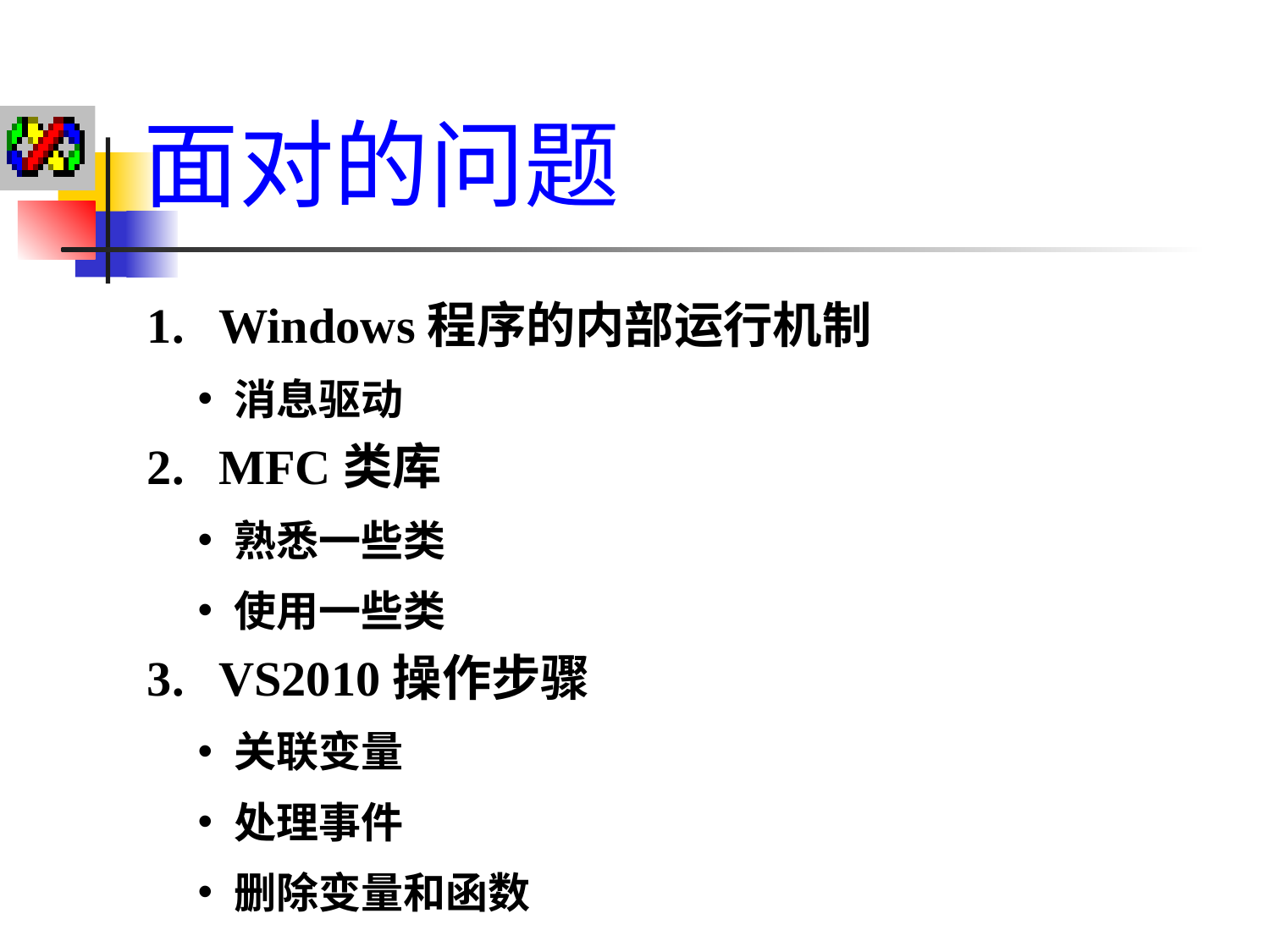

面对的问题
Windows程序的内部运行机制
消息驱动
MFC类库
熟悉一些类
使用一些类
VS2010操作步骤
关联变量
处理事件
删除变量和函数